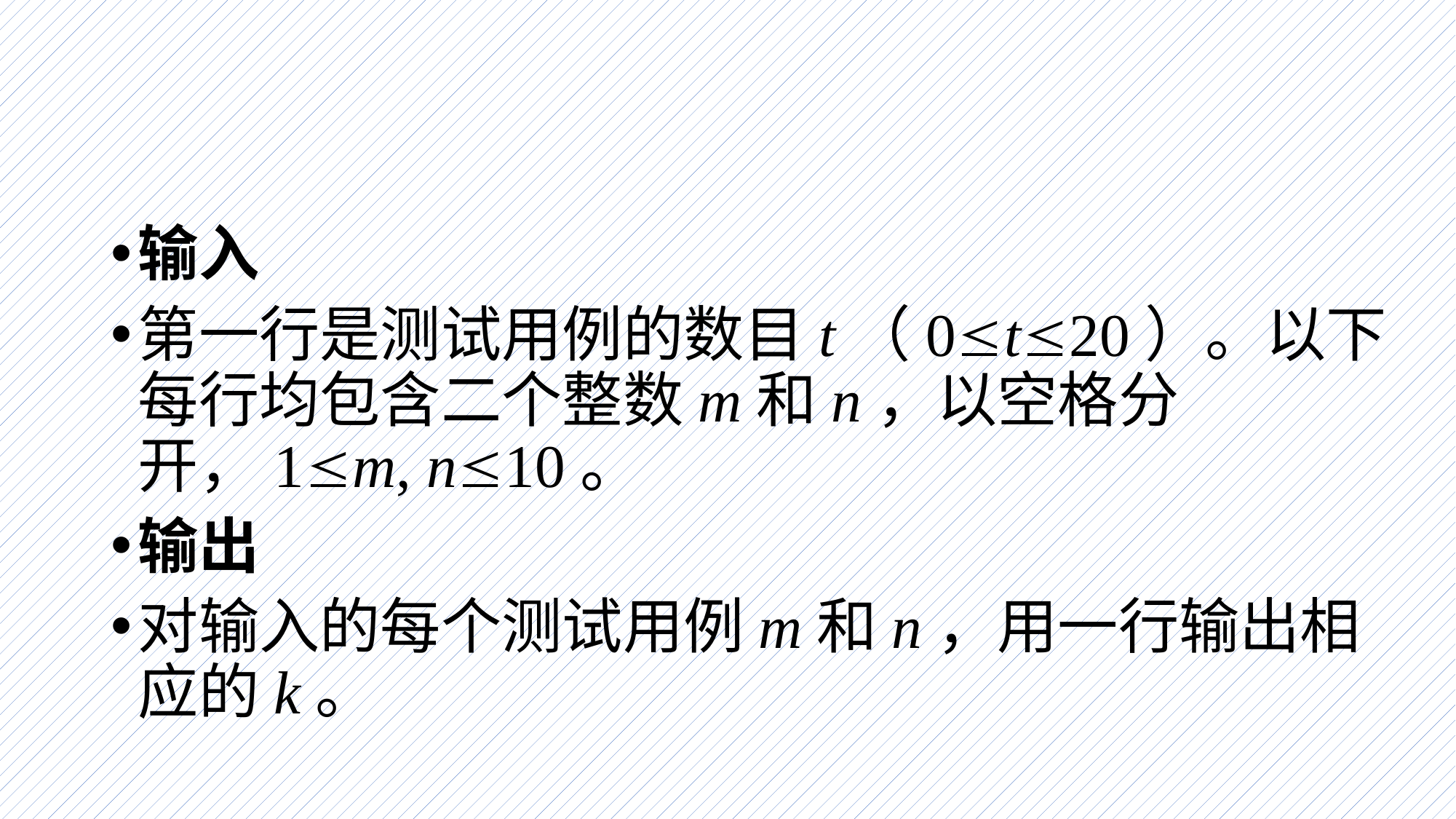

#
输入
第一行是测试用例的数目t（0≤t≤20）。以下每行均包含二个整数m和n，以空格分开，1≤m, n≤10。
输出
对输入的每个测试用例m和n，用一行输出相应的k。